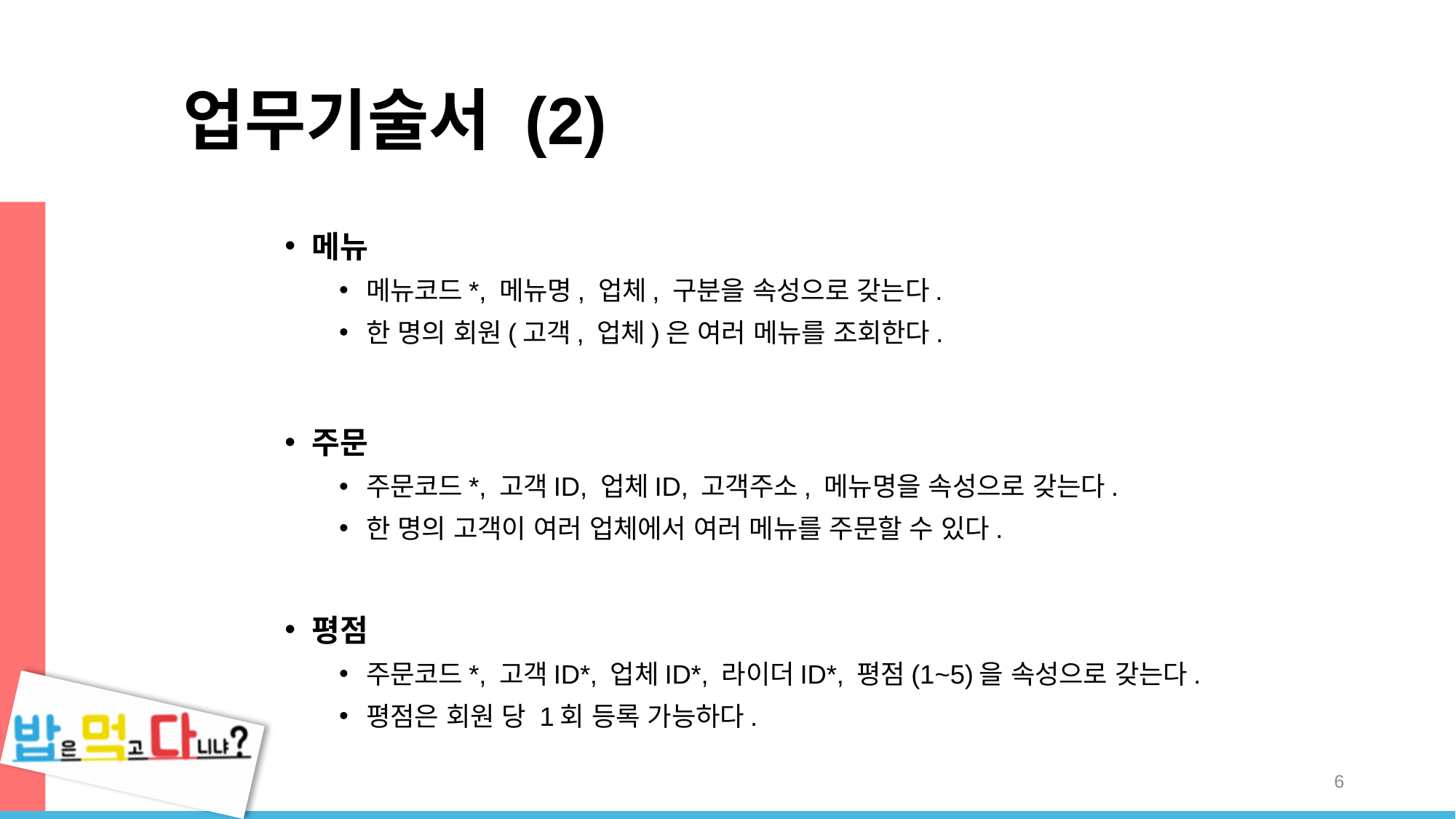

# 업무기술서 (2)
메뉴
메뉴코드*, 메뉴명, 업체, 구분을 속성으로 갖는다.
한 명의 회원(고객, 업체)은 여러 메뉴를 조회한다.

주문
주문코드*, 고객ID, 업체ID, 고객주소, 메뉴명을 속성으로 갖는다.
한 명의 고객이 여러 업체에서 여러 메뉴를 주문할 수 있다.

평점
주문코드*, 고객ID*, 업체ID*, 라이더ID*, 평점(1~5)을 속성으로 갖는다.
평점은 회원 당 1회 등록 가능하다.
6